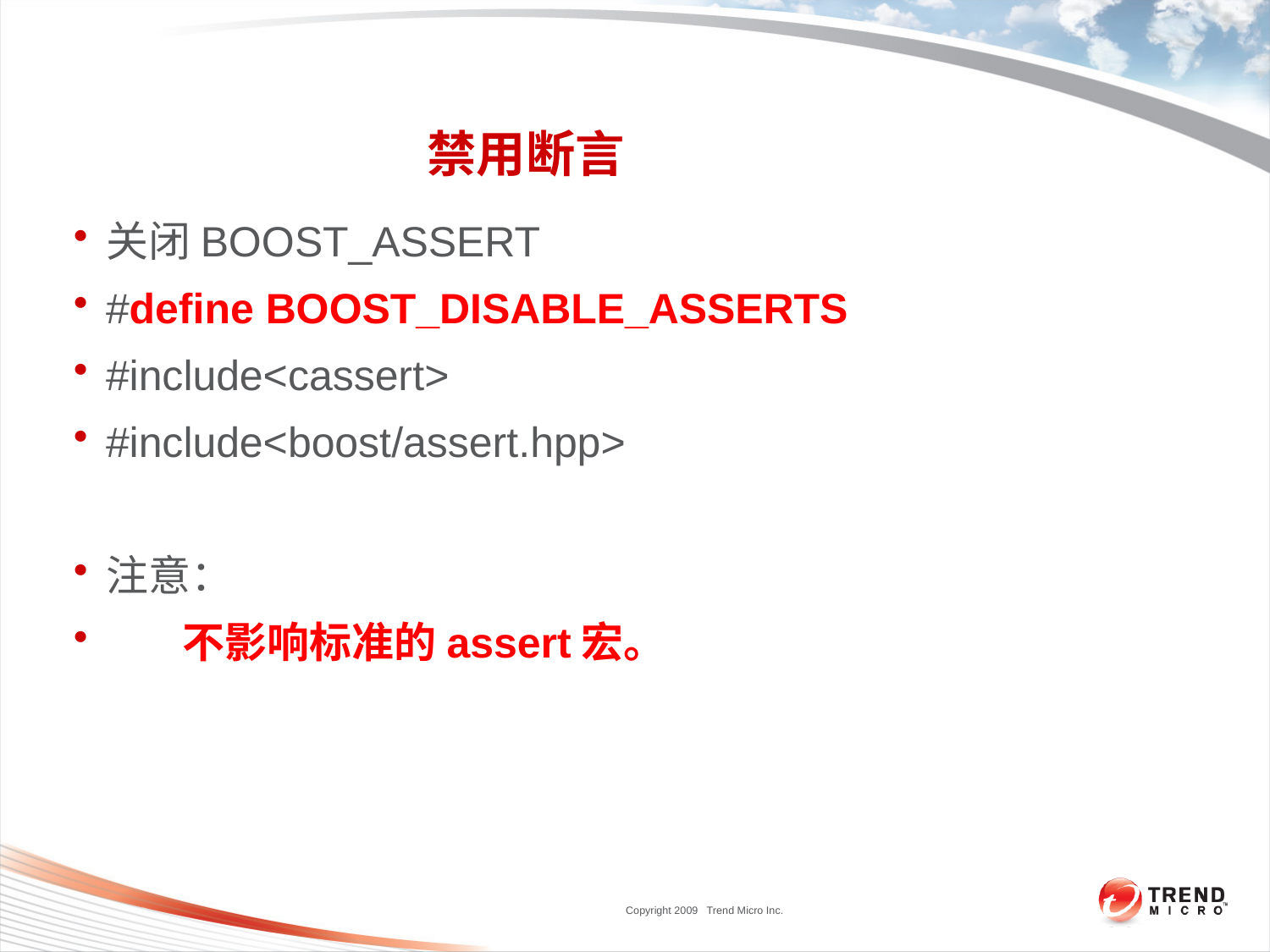

# 禁用断言
关闭BOOST_ASSERT
#define BOOST_DISABLE_ASSERTS
#include<cassert>
#include<boost/assert.hpp>

注意：
       不影响标准的assert宏。